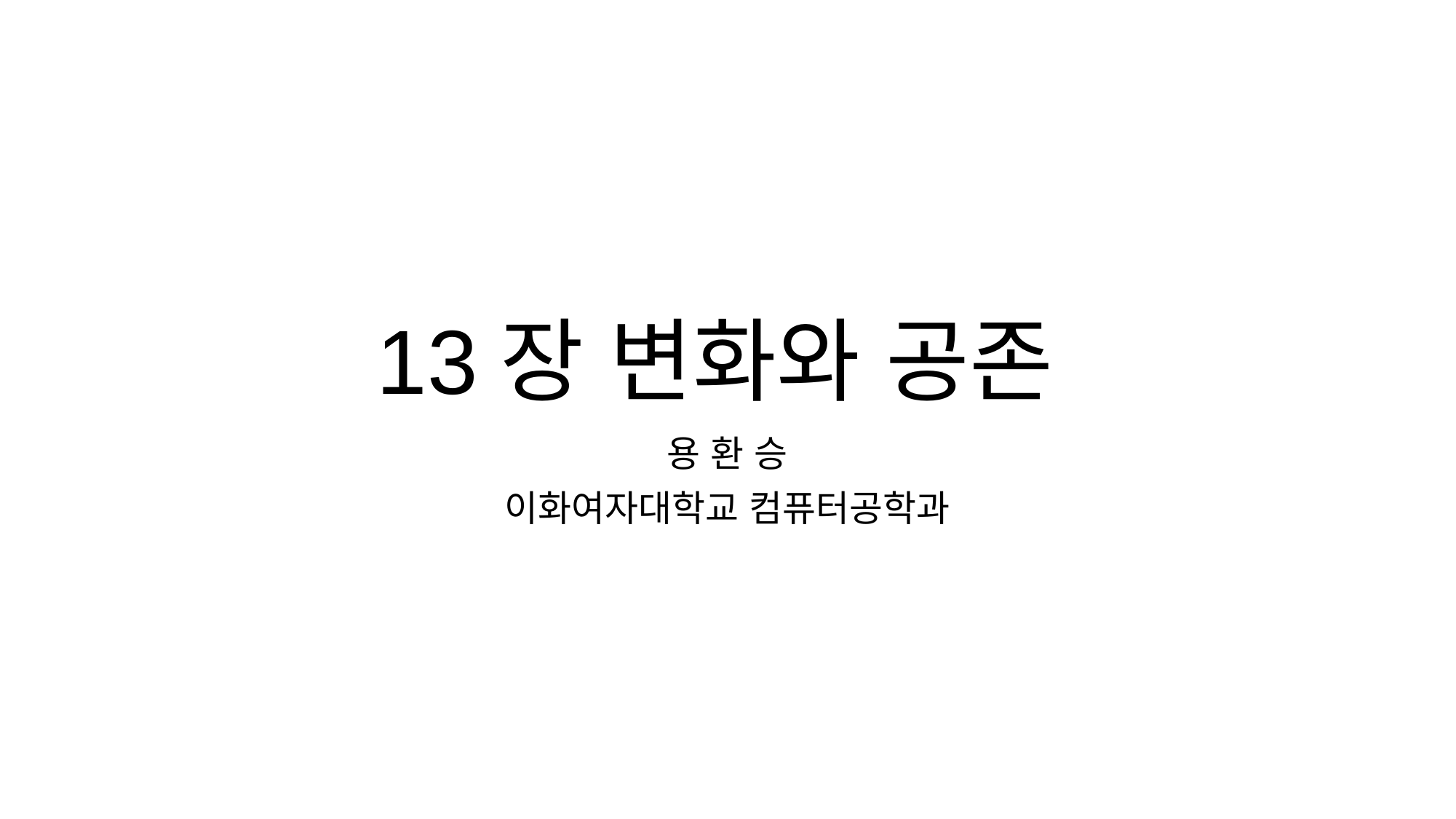

# 13장 변화와 공존
용 환 승
이화여자대학교 컴퓨터공학과